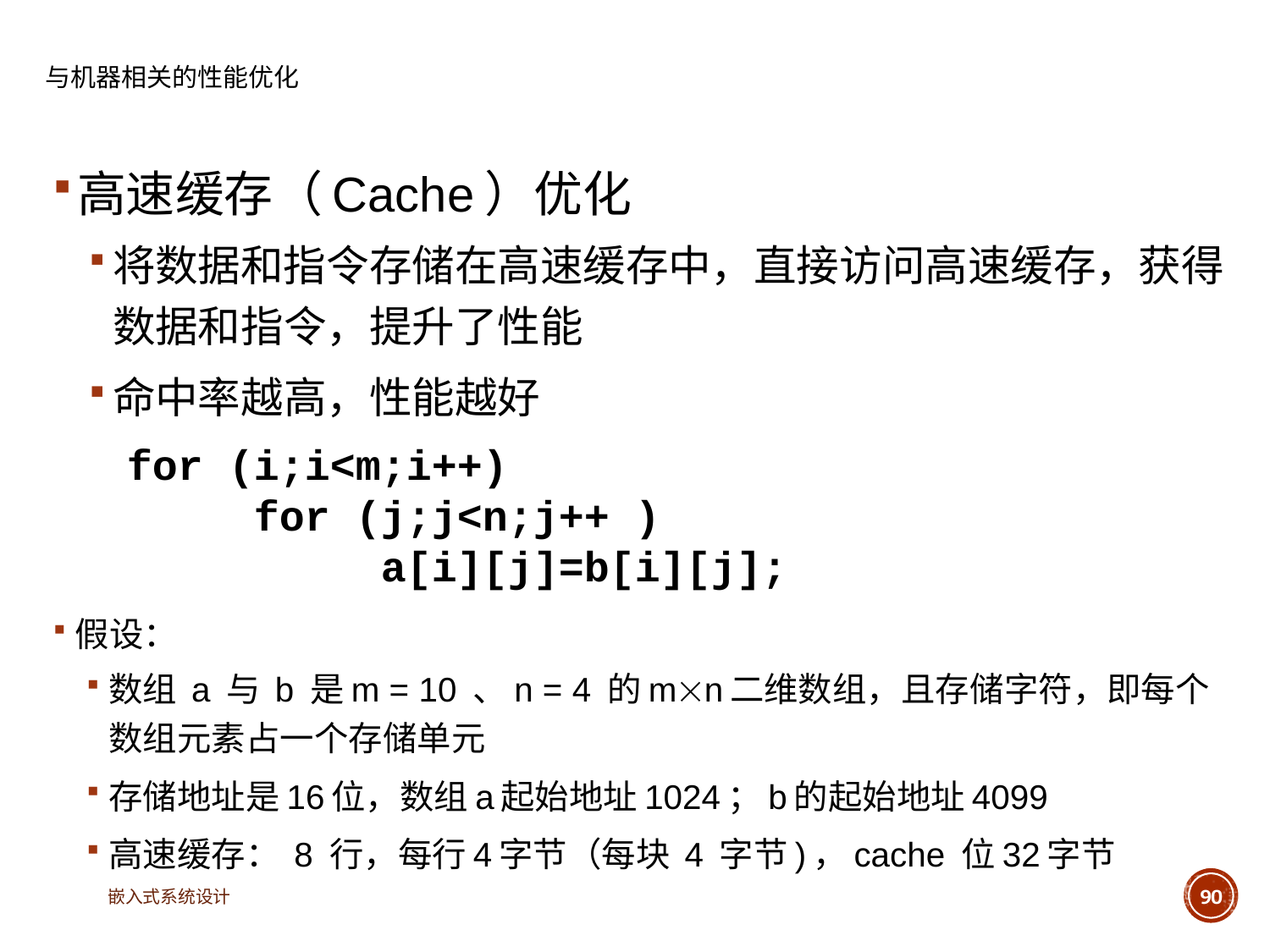

# 与机器相关的性能优化
高速缓存（Cache）优化
将数据和指令存储在高速缓存中，直接访问高速缓存，获得数据和指令，提升了性能
命中率越高，性能越好
for (i;i<m;i++)
	for (j;j<n;j++ )
		a[i][j]=b[i][j];
假设：
数组 a 与 b 是m = 10 、n = 4 的m×n二维数组，且存储字符，即每个数组元素占一个存储单元
存储地址是16位，数组a起始地址1024；b的起始地址4099
高速缓存： 8 行，每行4字节（每块 4 字节)，cache 位32字节
嵌入式系统设计
90